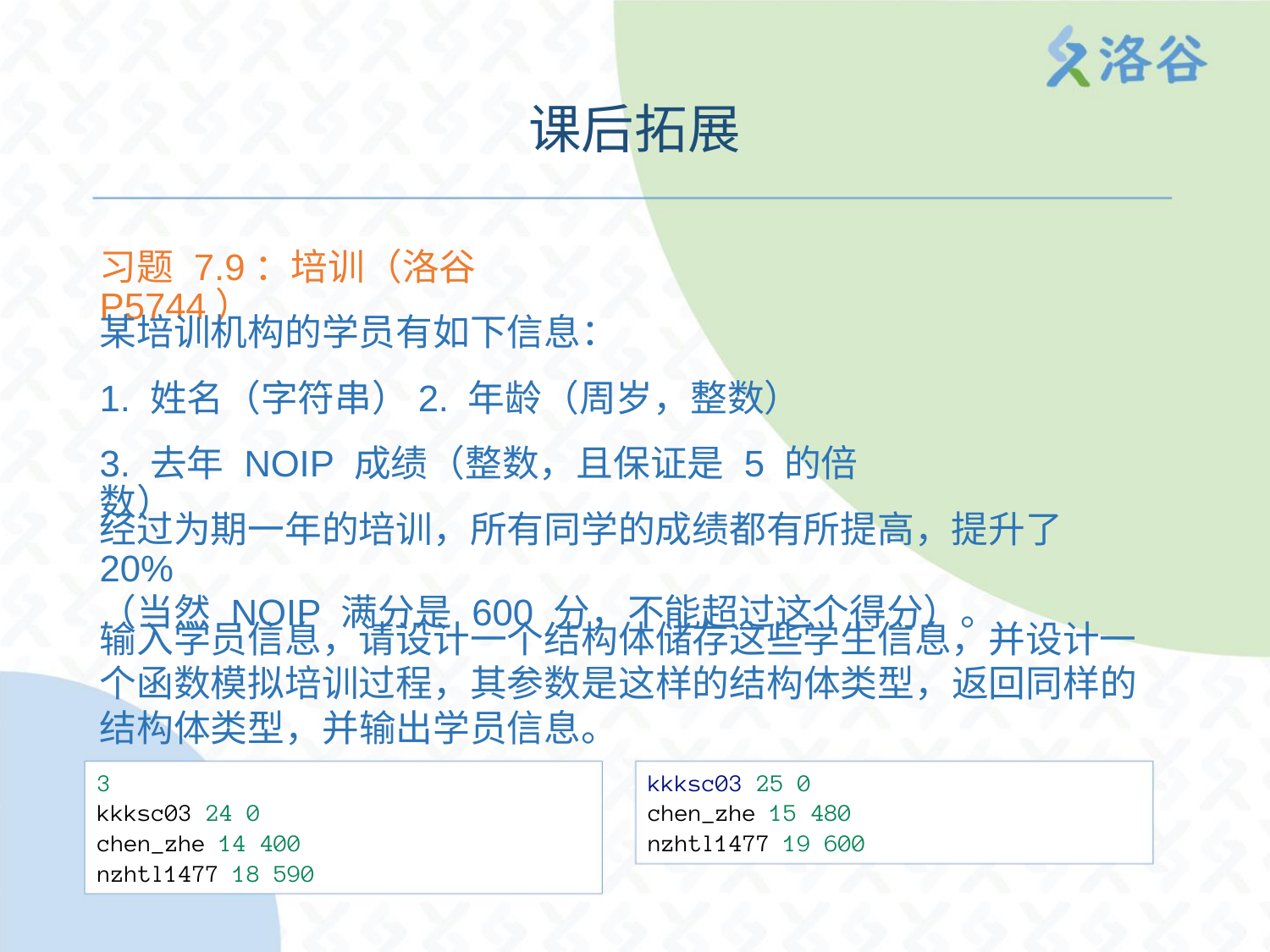

课后拓展
习题 7.9：培训（洛谷 P5744）
某培训机构的学员有如下信息：
1. 姓名（字符串）2. 年龄（周岁，整数）
3. 去年 NOIP 成绩（整数，且保证是 5 的倍数）
经过为期一年的培训，所有同学的成绩都有所提高，提升了 20%
（当然 NOIP 满分是 600 分，不能超过这个得分）。
输入学员信息，请设计一个结构体储存这些学生信息，并设计一
个函数模拟培训过程，其参数是这样的结构体类型，返回同样的
结构体类型，并输出学员信息。
3
kkksc03 25 0
kkksc03 24 0
chen_zhe 14 400
nzhtl1477 18 590
chen_zhe 15 480
nzhtl1477 19 600